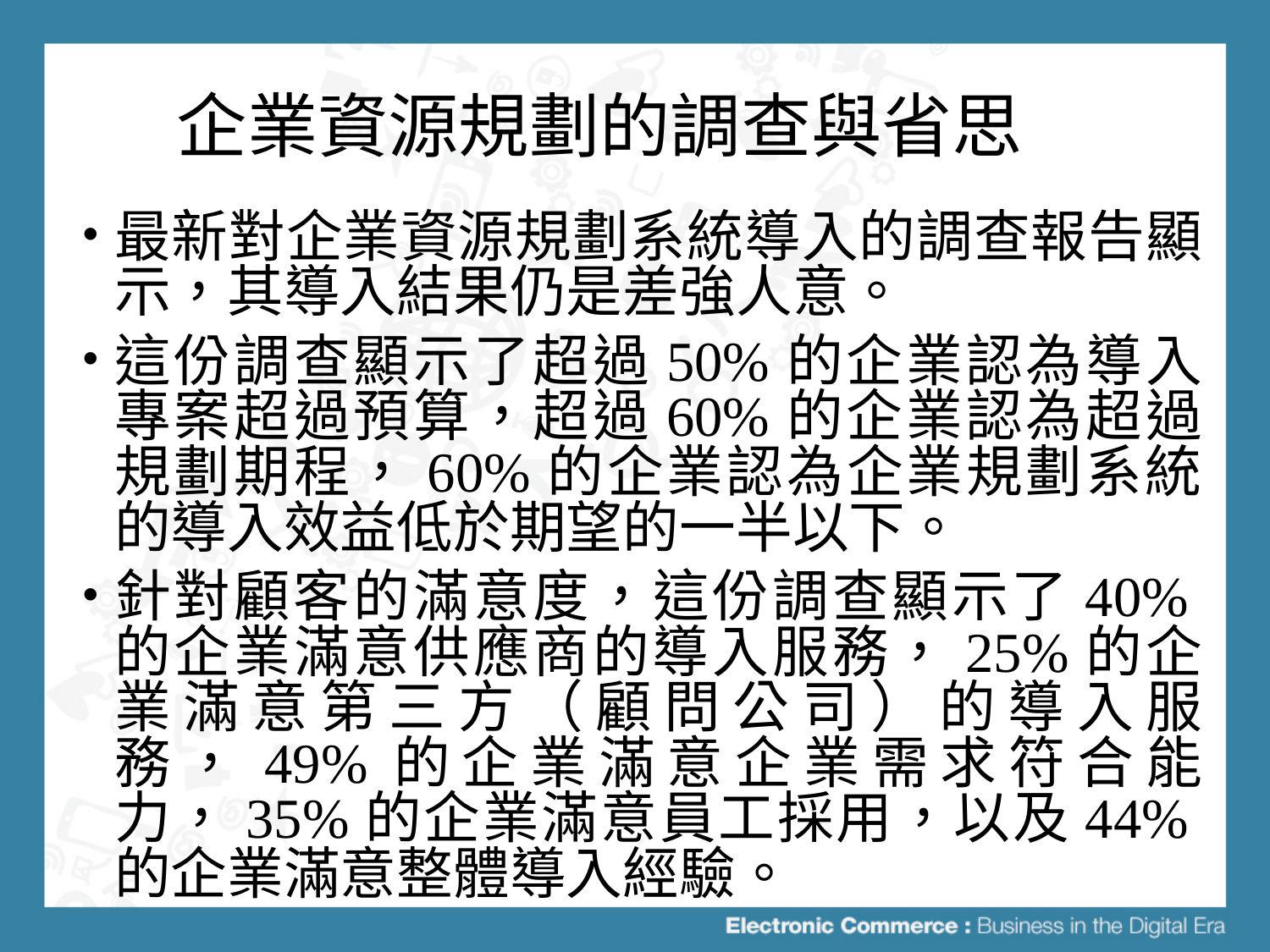

# 企業資源規劃的調查與省思
最新對企業資源規劃系統導入的調查報告顯示，其導入結果仍是差強人意。
這份調查顯示了超過50%的企業認為導入專案超過預算，超過60%的企業認為超過規劃期程，60%的企業認為企業規劃系統的導入效益低於期望的一半以下。
針對顧客的滿意度，這份調查顯示了40%的企業滿意供應商的導入服務，25%的企業滿意第三方（顧問公司）的導入服務，49%的企業滿意企業需求符合能力，35%的企業滿意員工採用，以及44%的企業滿意整體導入經驗。